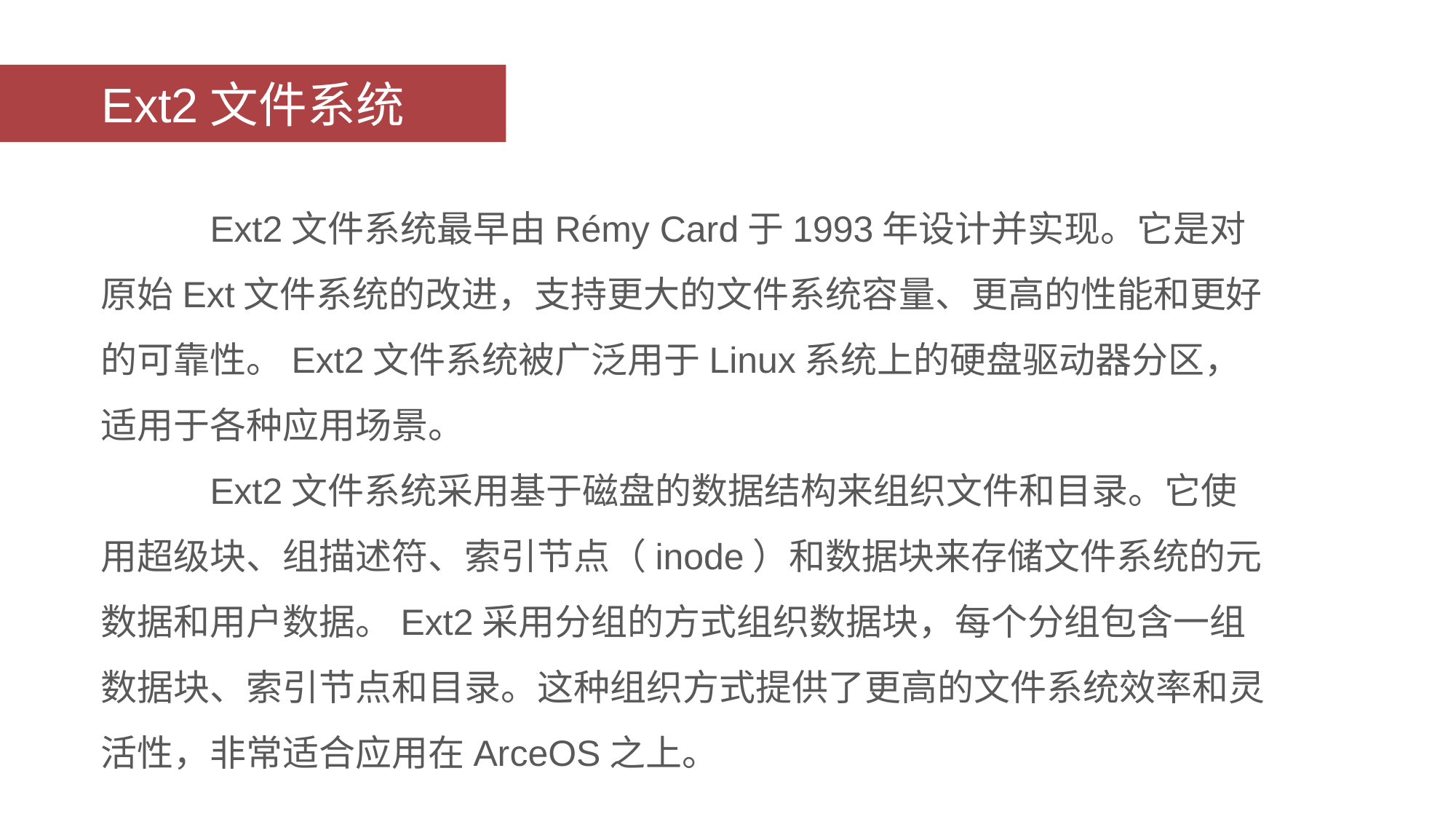

Ext2文件系统
	Ext2文件系统最早由Rémy Card于1993年设计并实现。它是对原始Ext文件系统的改进，支持更大的文件系统容量、更高的性能和更好的可靠性。Ext2文件系统被广泛用于Linux系统上的硬盘驱动器分区，适用于各种应用场景。
	Ext2文件系统采用基于磁盘的数据结构来组织文件和目录。它使用超级块、组描述符、索引节点（inode）和数据块来存储文件系统的元数据和用户数据。Ext2采用分组的方式组织数据块，每个分组包含一组数据块、索引节点和目录。这种组织方式提供了更高的文件系统效率和灵活性，非常适合应用在ArceOS之上。